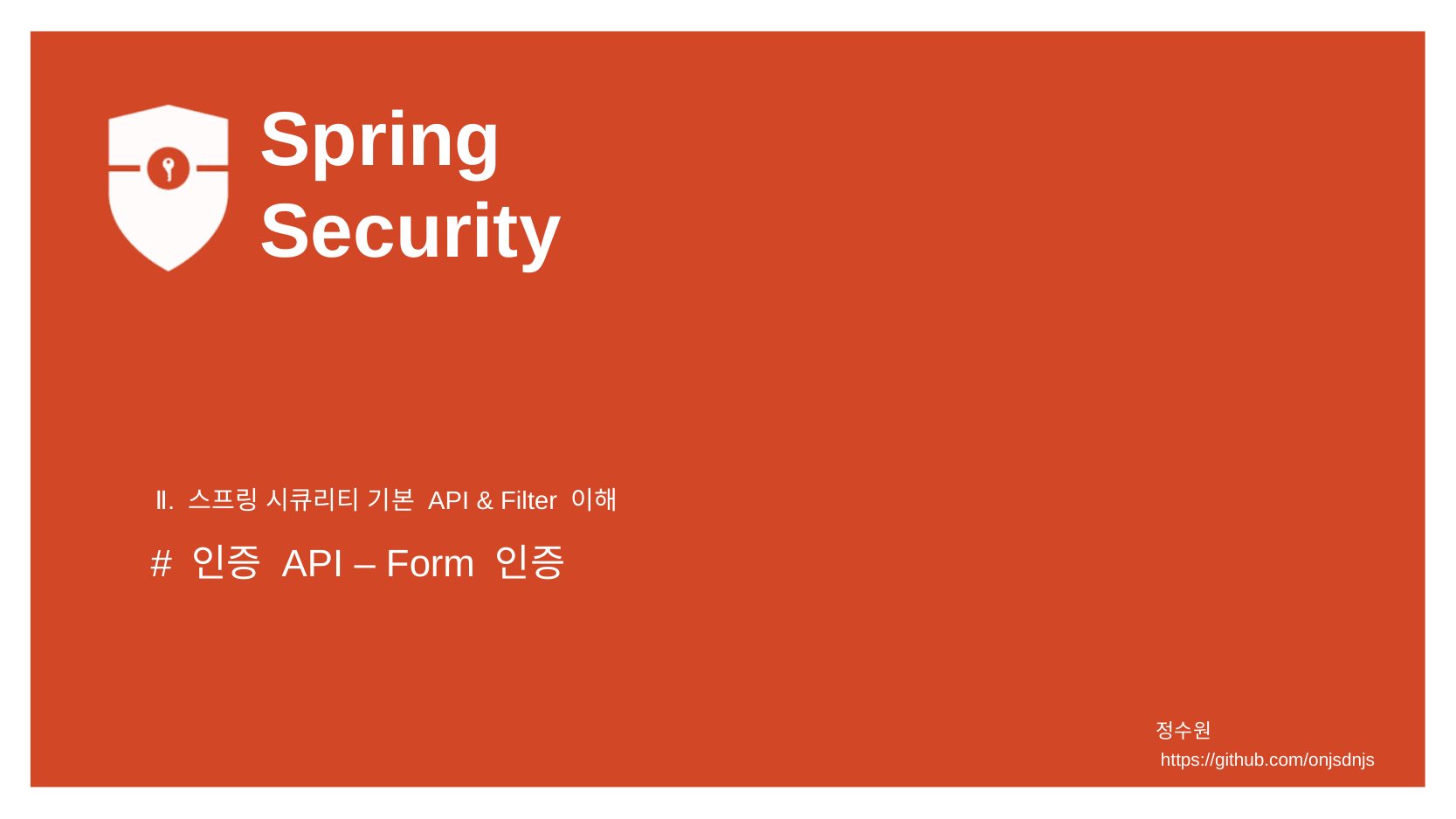

Ⅱ. 스프링 시큐리티 기본 API & Filter 이해
# 인증 API – Form 인증